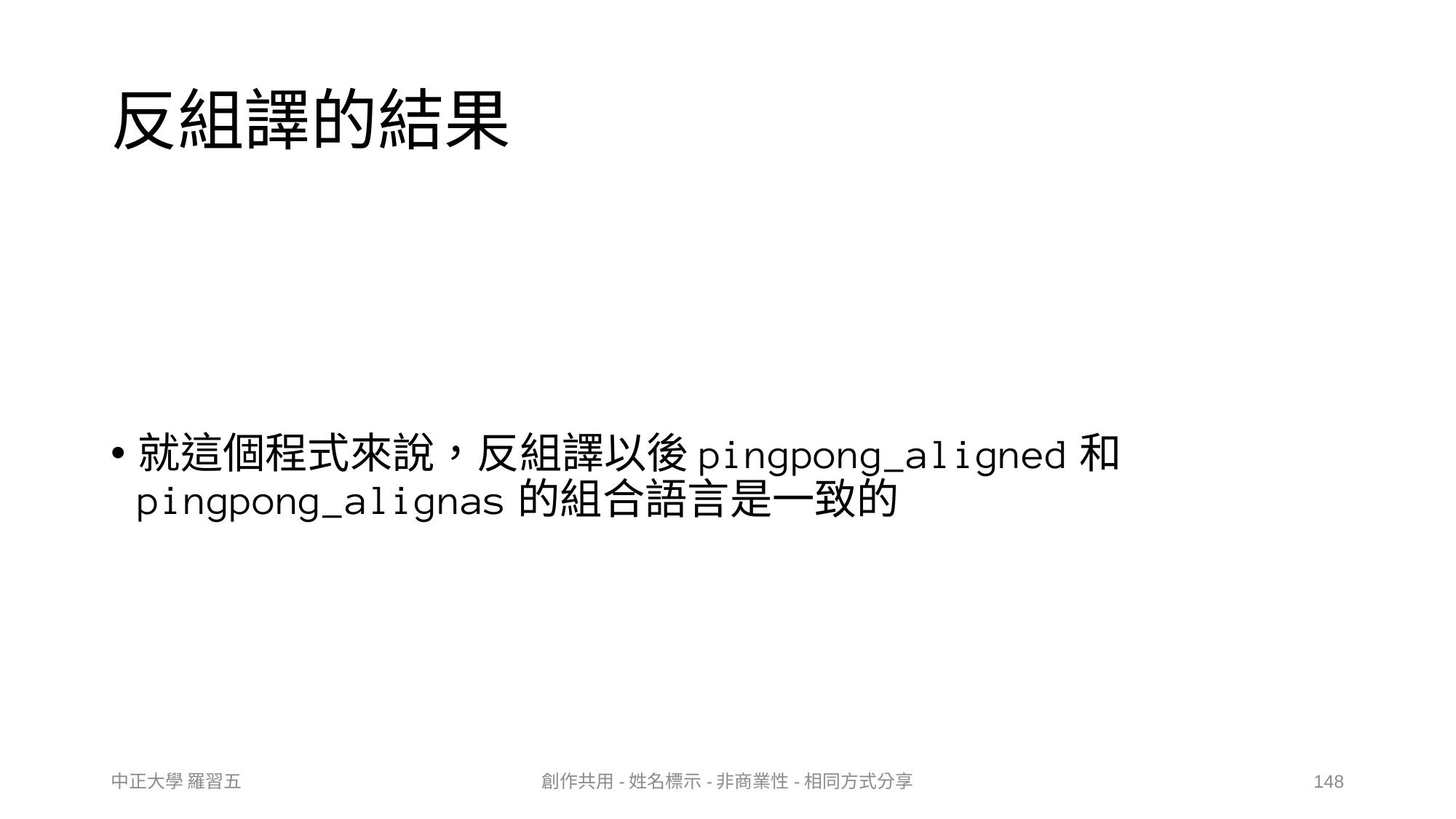

# 反組譯的結果
就這個程式來說，反組譯以後pingpong_aligned和pingpong_alignas的組合語言是一致的
中正大學 羅習五
創作共用-姓名標示-非商業性-相同方式分享
148